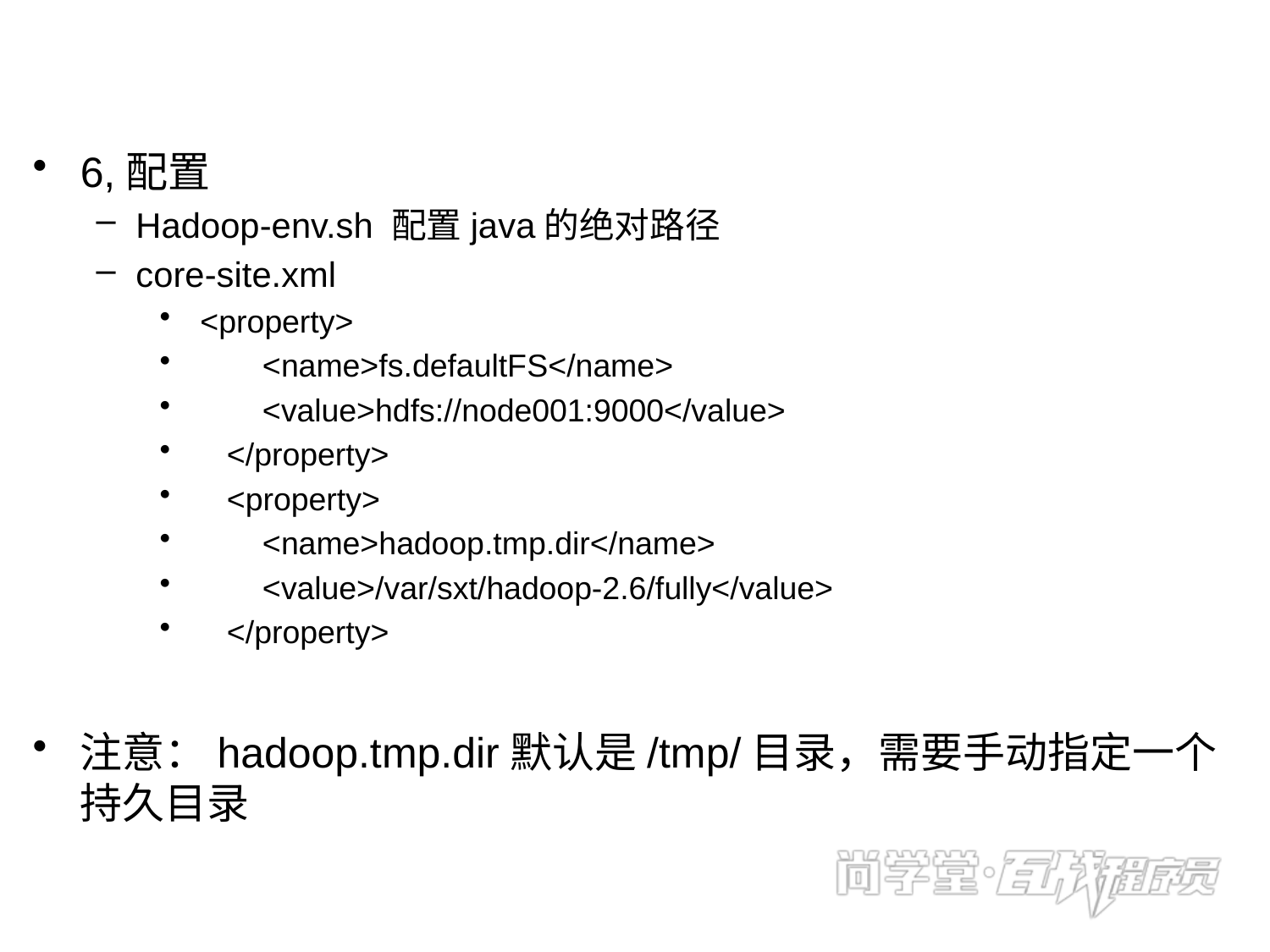

6,配置
Hadoop-env.sh 配置java的绝对路径
core-site.xml
 <property>
        <name>fs.defaultFS</name>
        <value>hdfs://node001:9000</value>
    </property>
    <property>
        <name>hadoop.tmp.dir</name>
        <value>/var/sxt/hadoop-2.6/fully</value>
    </property>

注意：hadoop.tmp.dir默认是/tmp/目录，需要手动指定一个持久目录